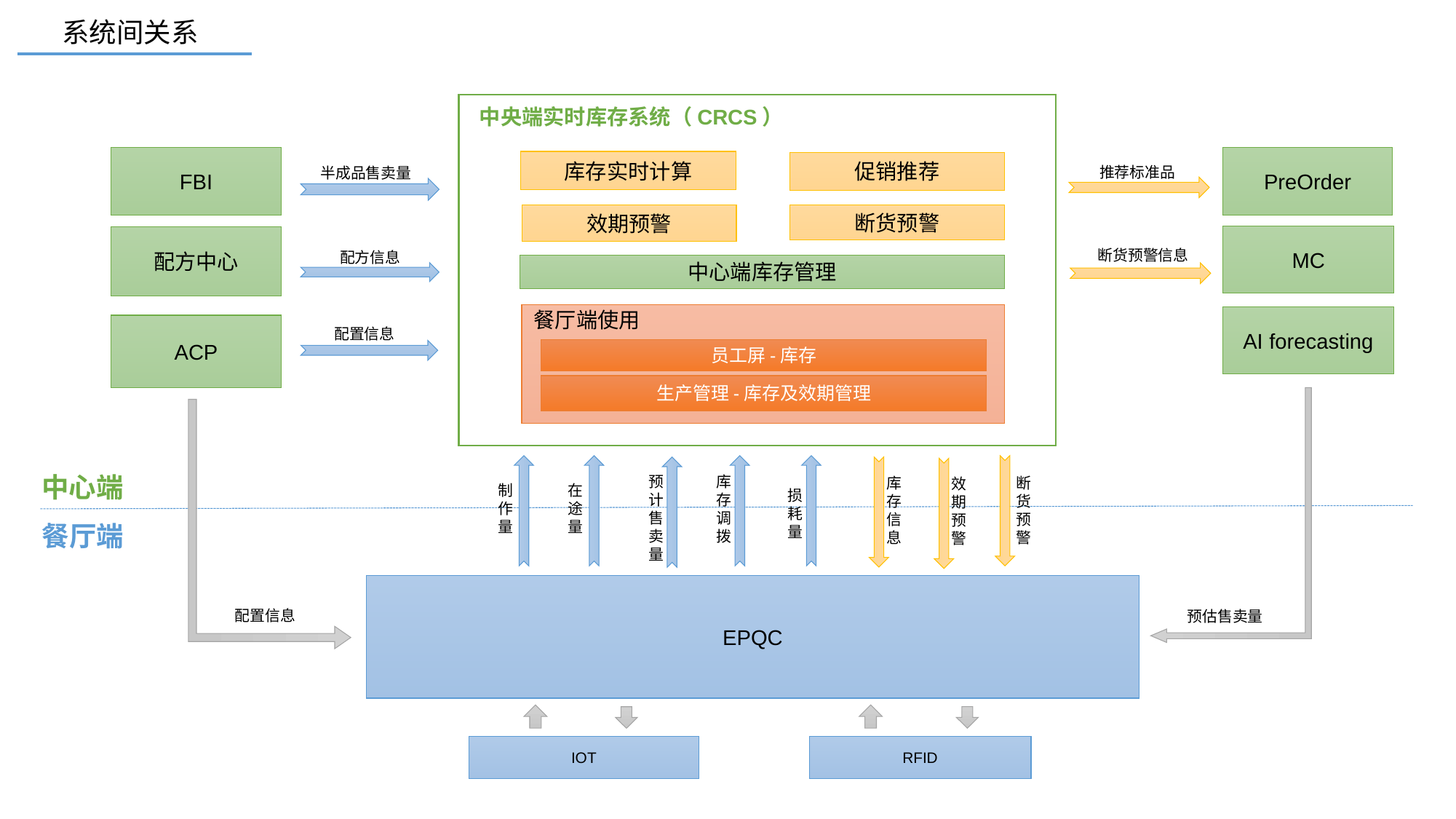

系统间关系

中央端实时库存系统（CRCS）
FBI
PreOrder
库存实时计算
促销推荐
推荐标准品
半成品售卖量

断货预警
效期预警
MC
配方中心
断货预警信息
配方信息
中心端库存管理

餐厅端使用

AI forecasting
ACP
配置信息
员工屏-库存

生产管理-库存及效期管理

中心端
库存调拨
预计售卖量
库存信息
断货预警
效期预警
制作量
在途量
损耗量

餐厅端
EPQC
配置信息
预估售卖量

RFID
IOT